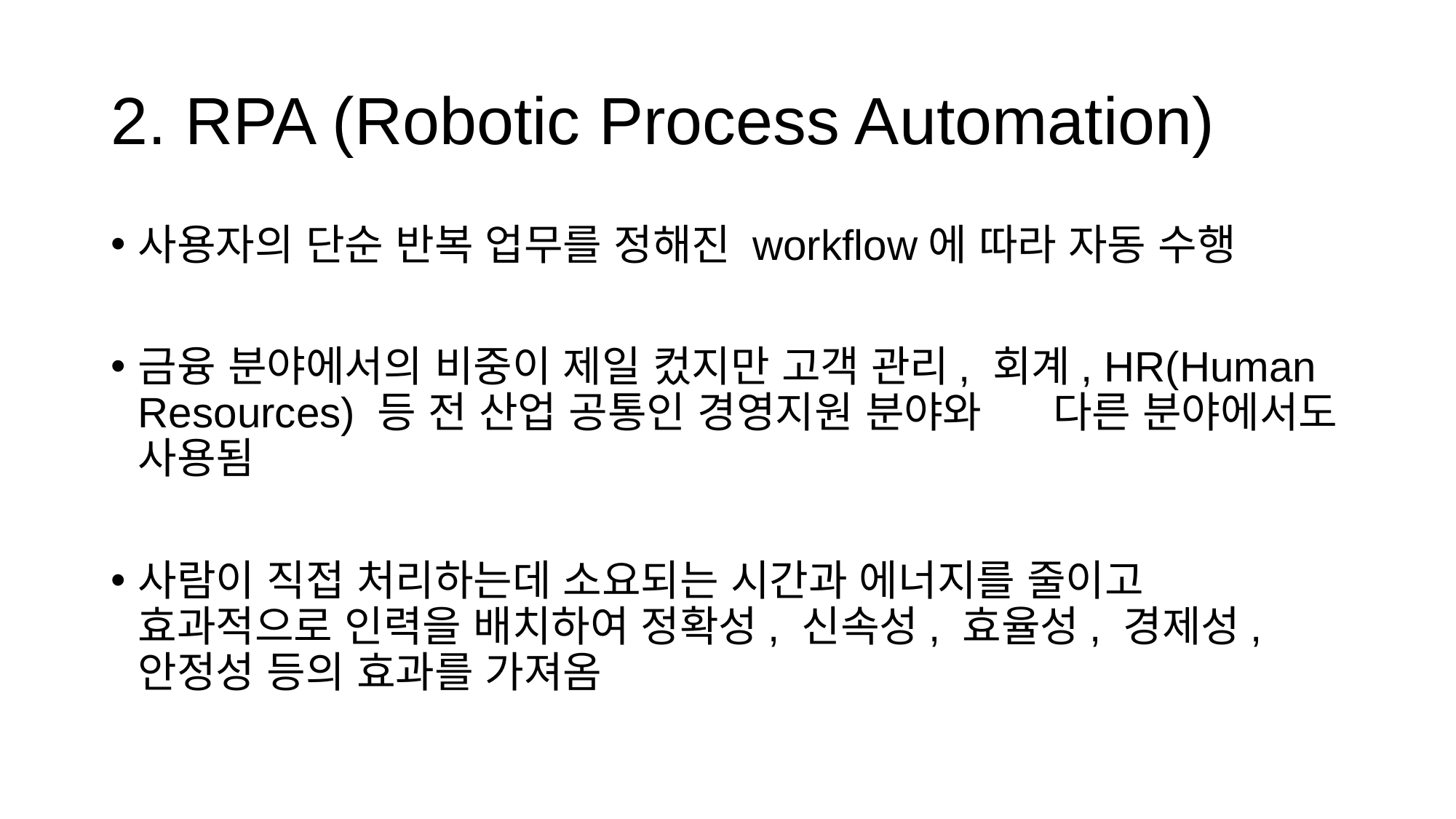

# 2. RPA (Robotic Process Automation)
사용자의 단순 반복 업무를 정해진 workflow에 따라 자동 수행

금융 분야에서의 비중이 제일 컸지만 고객 관리, 회계, HR(Human Resources) 등 전 산업 공통인 경영지원 분야와      다른 분야에서도 사용됨

사람이 직접 처리하는데 소요되는 시간과 에너지를 줄이고     효과적으로 인력을 배치하여 정확성, 신속성, 효율성, 경제성, 안정성 등의 효과를 가져옴